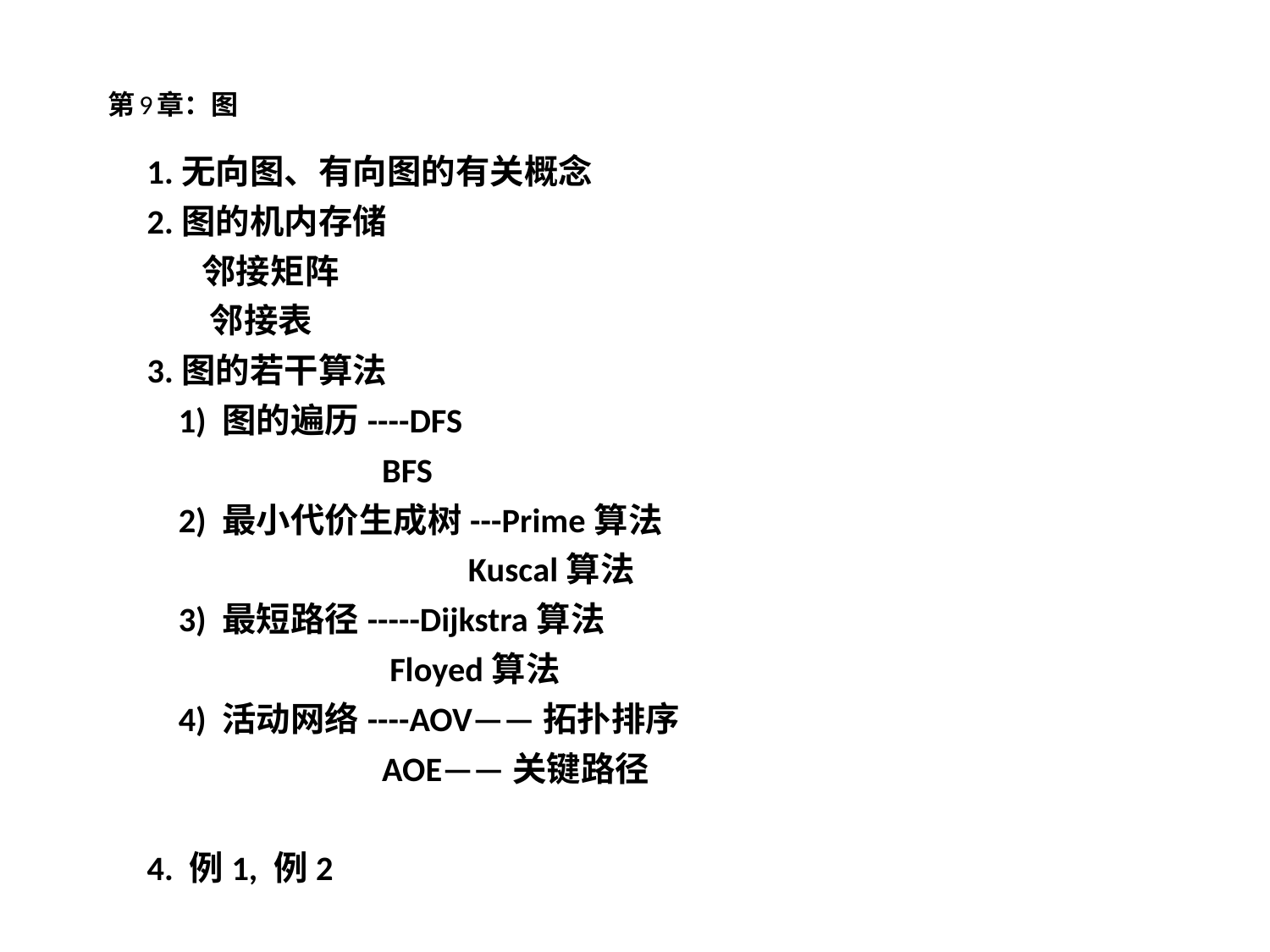

# 第9章：图
     1.无向图、有向图的有关概念
     2.图的机内存储
           邻接矩阵
            邻接表
     3.图的若干算法
         1) 图的遍历----DFS
                                   BFS
         2) 最小代价生成树---Prime算法
                                              Kuscal算法
         3) 最短路径-----Dijkstra算法
                                    Floyed算法
         4) 活动网络----AOV——拓扑排序
                                   AOE——关键路径

     4. 例1, 例2